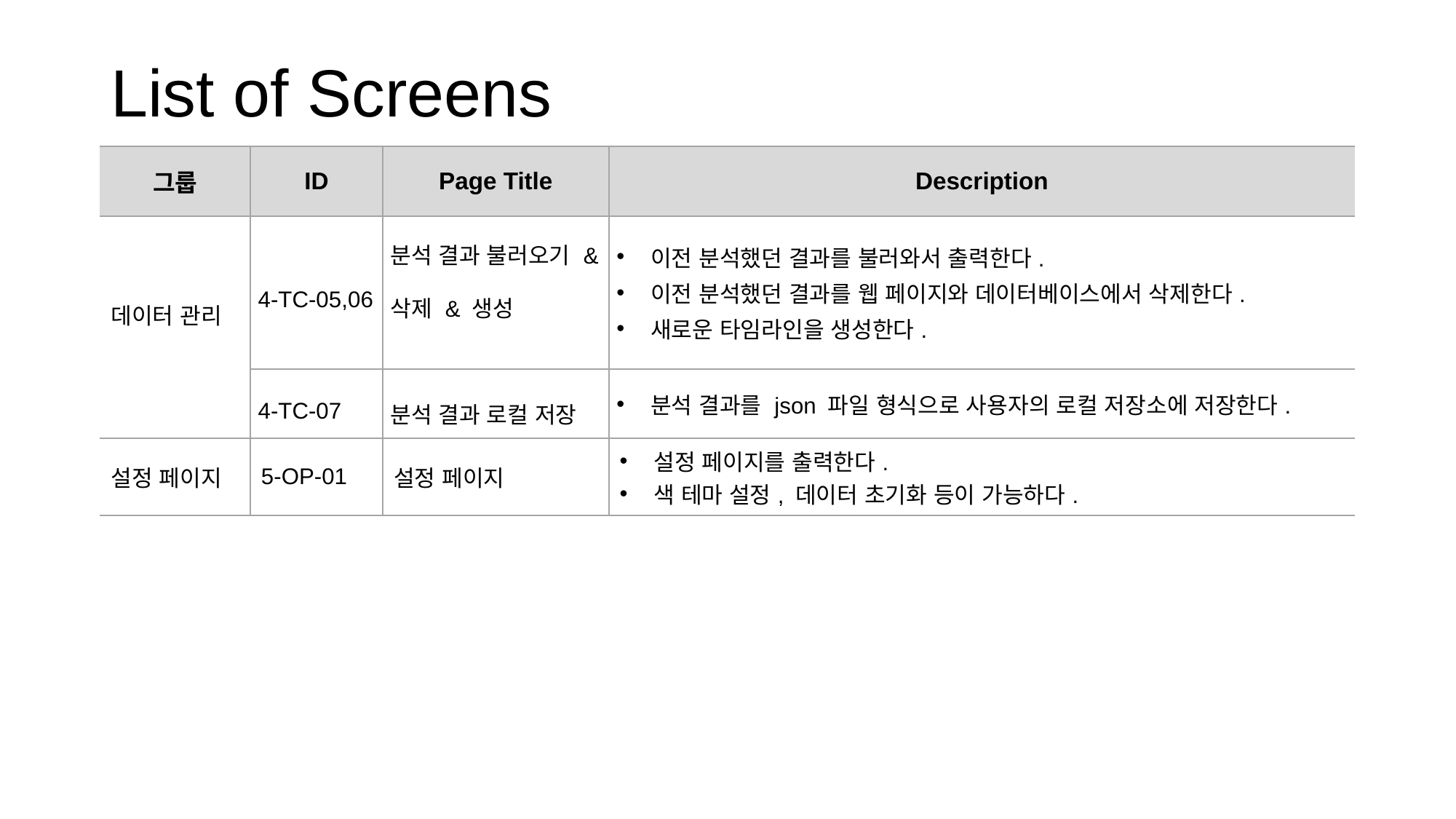

# List of Screens
| 그룹 | ID | Page Title | Description |
| --- | --- | --- | --- |
| 데이터 관리 | 4-TC-05,06 | 분석 결과 불러오기 & 삭제 & 생성 | 이전 분석했던 결과를 불러와서 출력한다. 이전 분석했던 결과를 웹 페이지와 데이터베이스에서 삭제한다. 새로운 타임라인을 생성한다. |
|  | 4-TC-07 | 분석 결과 로컬 저장 | 분석 결과를 json 파일 형식으로 사용자의 로컬 저장소에 저장한다. |
| 설정 페이지 | 5-OP-01 | 설정 페이지 | 설정 페이지를 출력한다. 색 테마 설정, 데이터 초기화 등이 가능하다. |